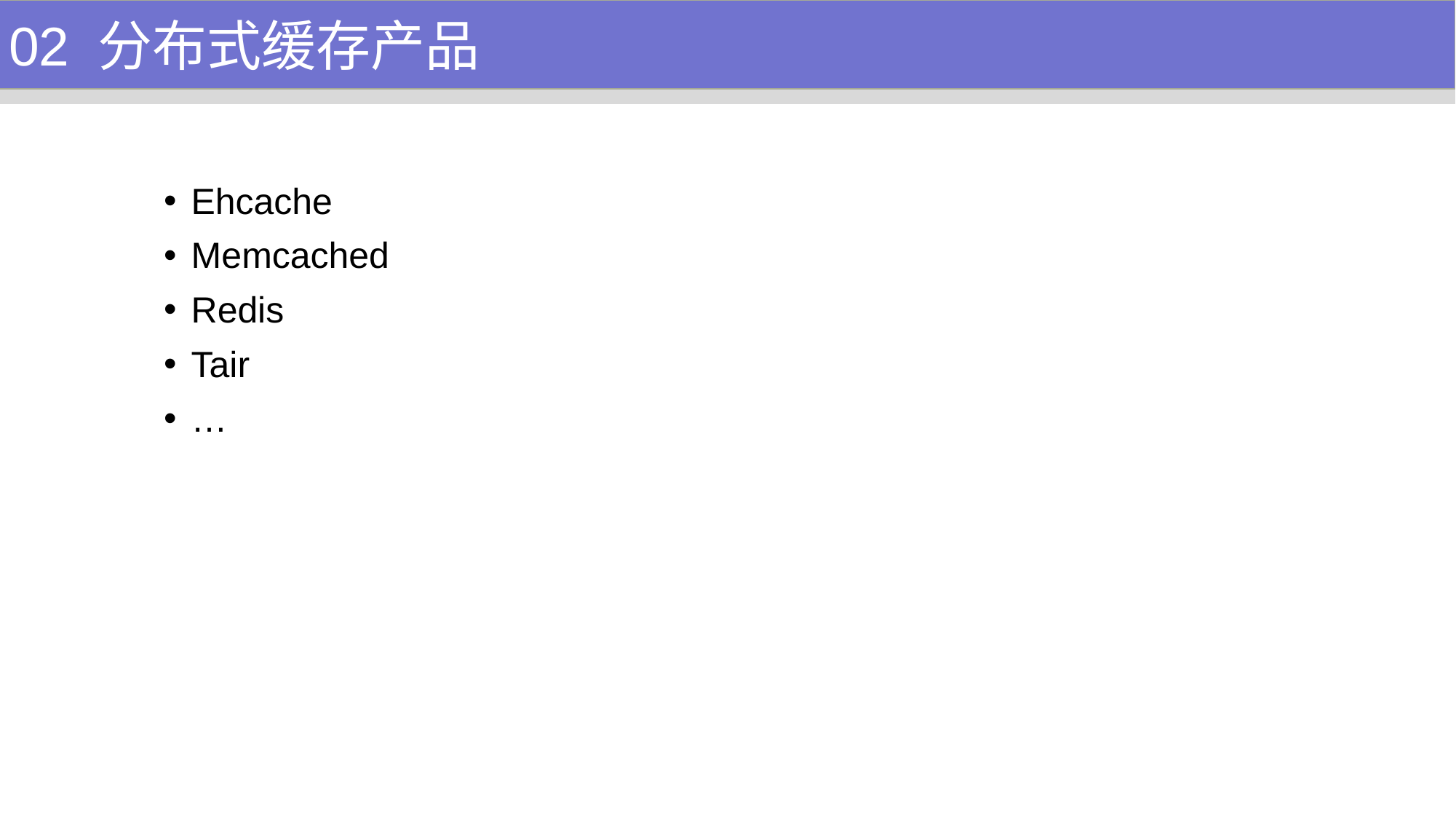

1、功能介绍
02 分布式缓存产品
Ehcache
Memcached
Redis
Tair
…